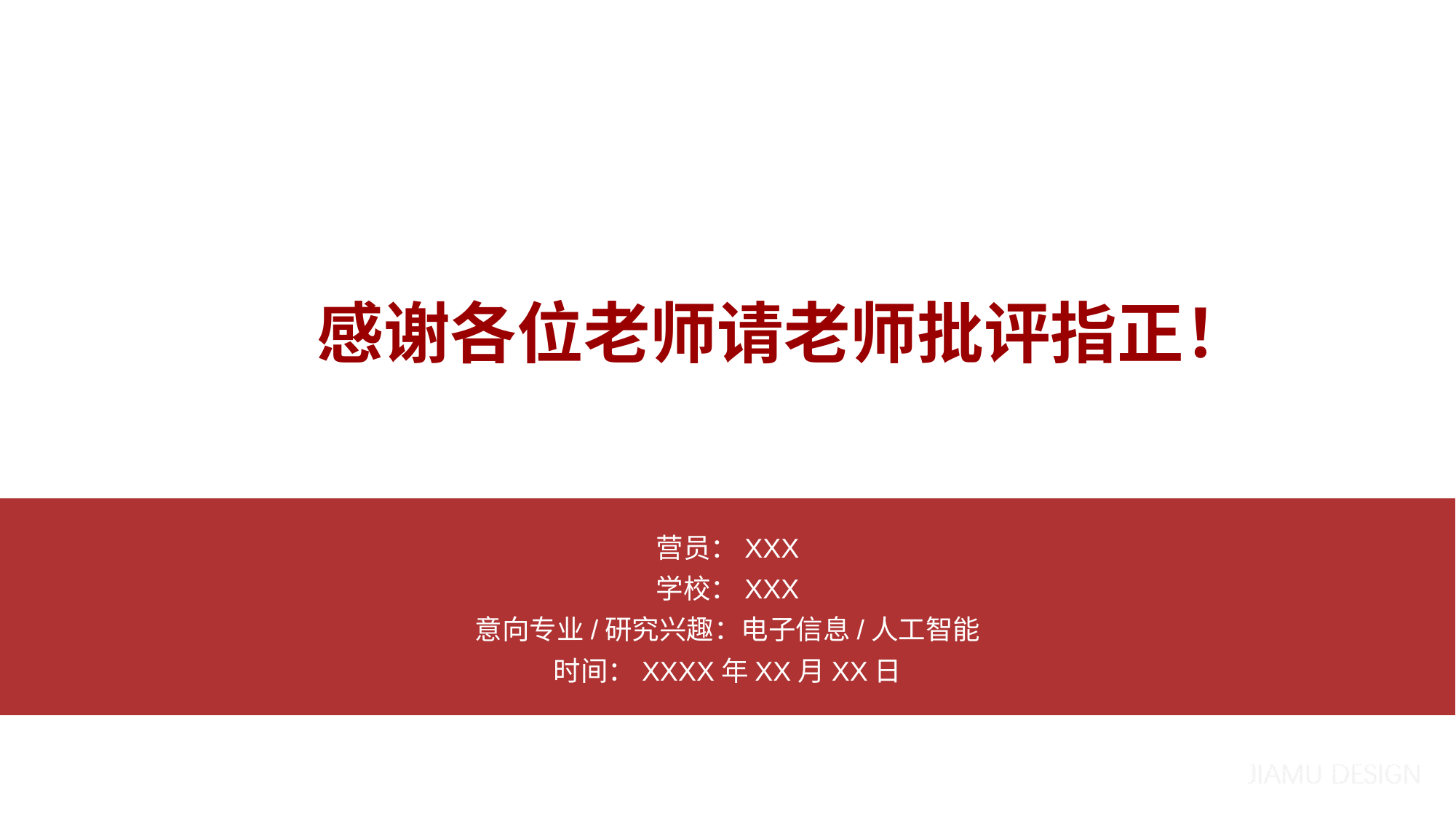

感谢各位老师请老师批评指正！

营员：XXX
学校：XXX
意向专业/研究兴趣：电子信息/人工智能
时间：XXXX年XX月XX日